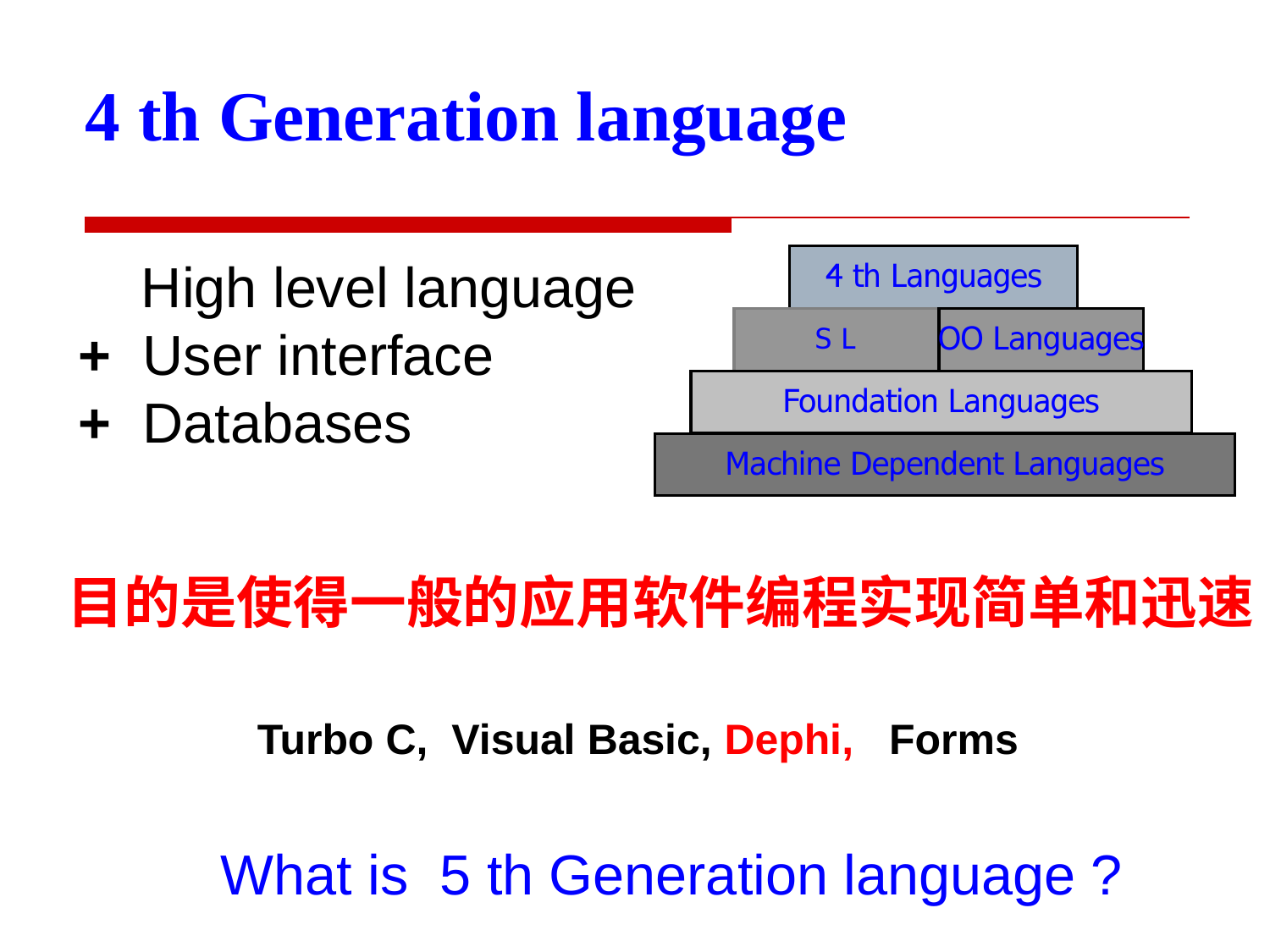

4 th Generation language
    High level language
+  User interface
+  Databases

4 th Languages
S L
OO Languages
Foundation Languages
Machine Dependent Languages
目的是使得一般的应用软件编程实现简单和迅速
Turbo C,  Visual Basic, Dephi,   Forms
What is  5 th Generation language ?